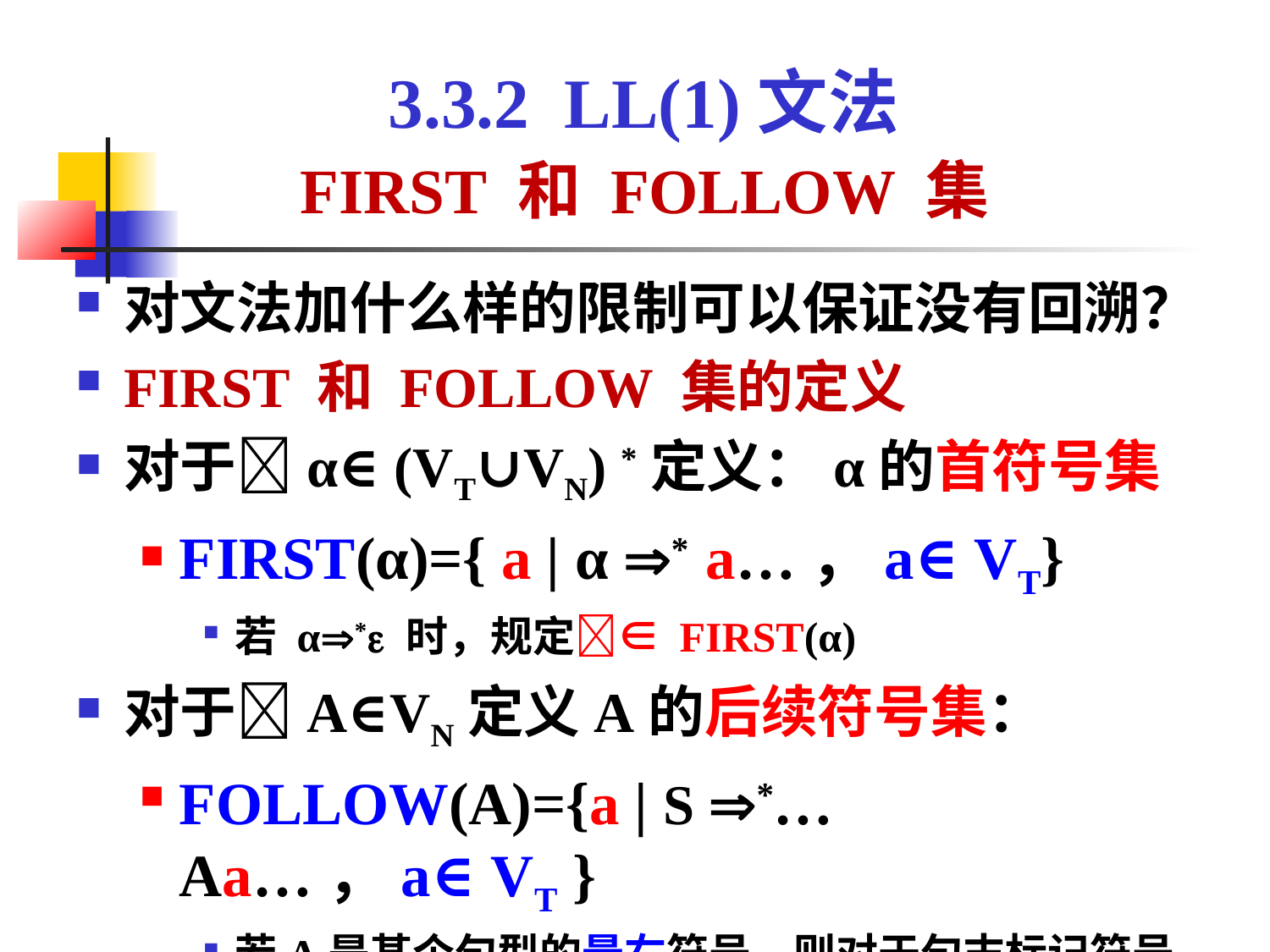

3.3.2  LL(1)文法
FIRST 和 FOLLOW 集
对文法加什么样的限制可以保证没有回溯？
FIRST 和 FOLLOW 集的定义
对于∀α∈ (VT∪VN) *定义：α的首符号集
FIRST(α)={ a | α ⇒*  a…，a∈VT}
若 α⇒*ε 时，规定ε∈ FIRST(α)
对于∀A∈VN定义A的后续符号集：
FOLLOW(A)={a | S ⇒*…Aa…，a∈VT }
若A是某个句型的最右符号，则对于句末标记符号$有： $ ∈ FOLLOW(A)